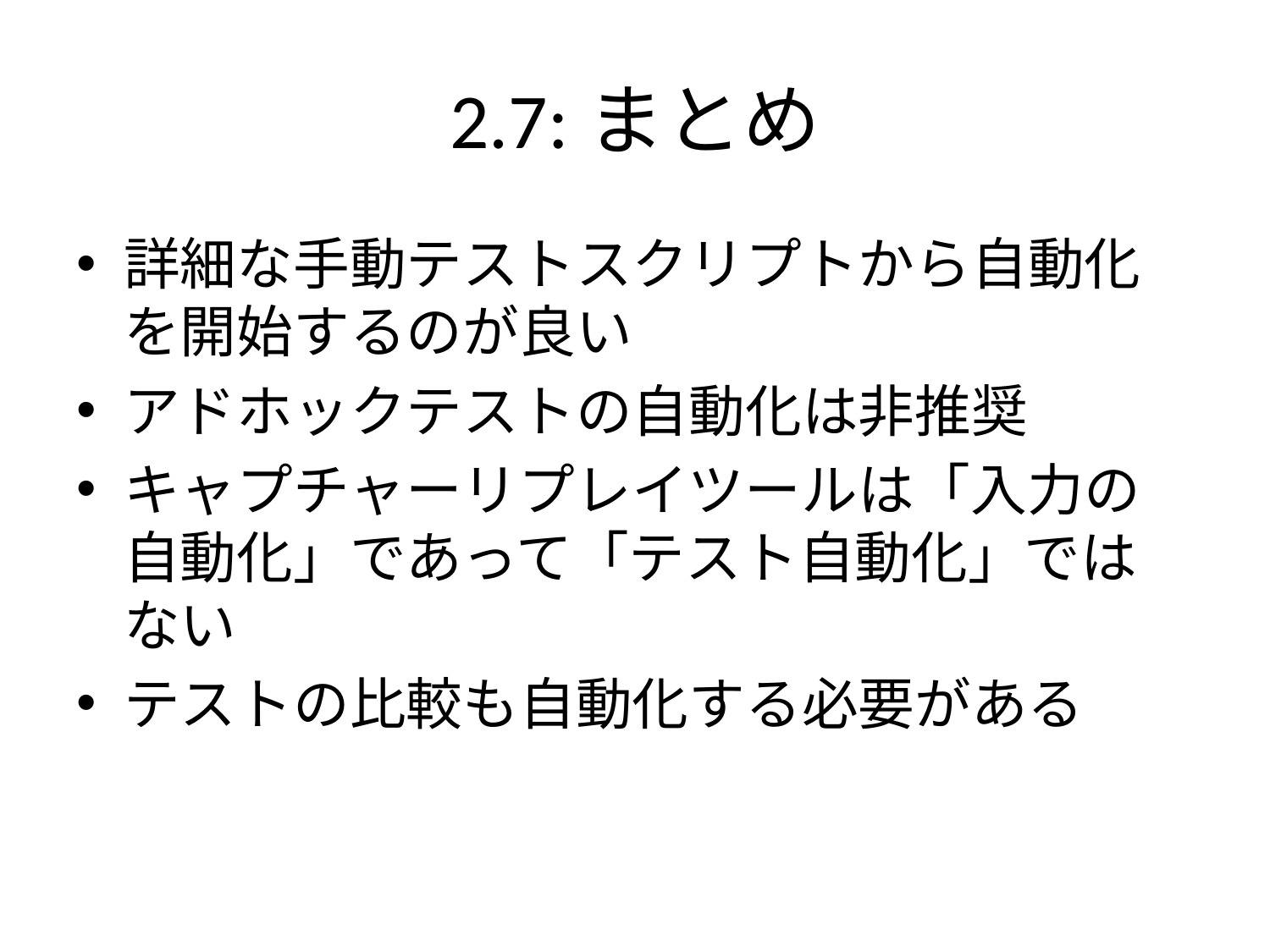

# 2.7:まとめ
詳細な手動テストスクリプトから自動化を開始するのが良い
アドホックテストの自動化は非推奨
キャプチャーリプレイツールは「入力の自動化」であって「テスト自動化」ではない
テストの比較も自動化する必要がある